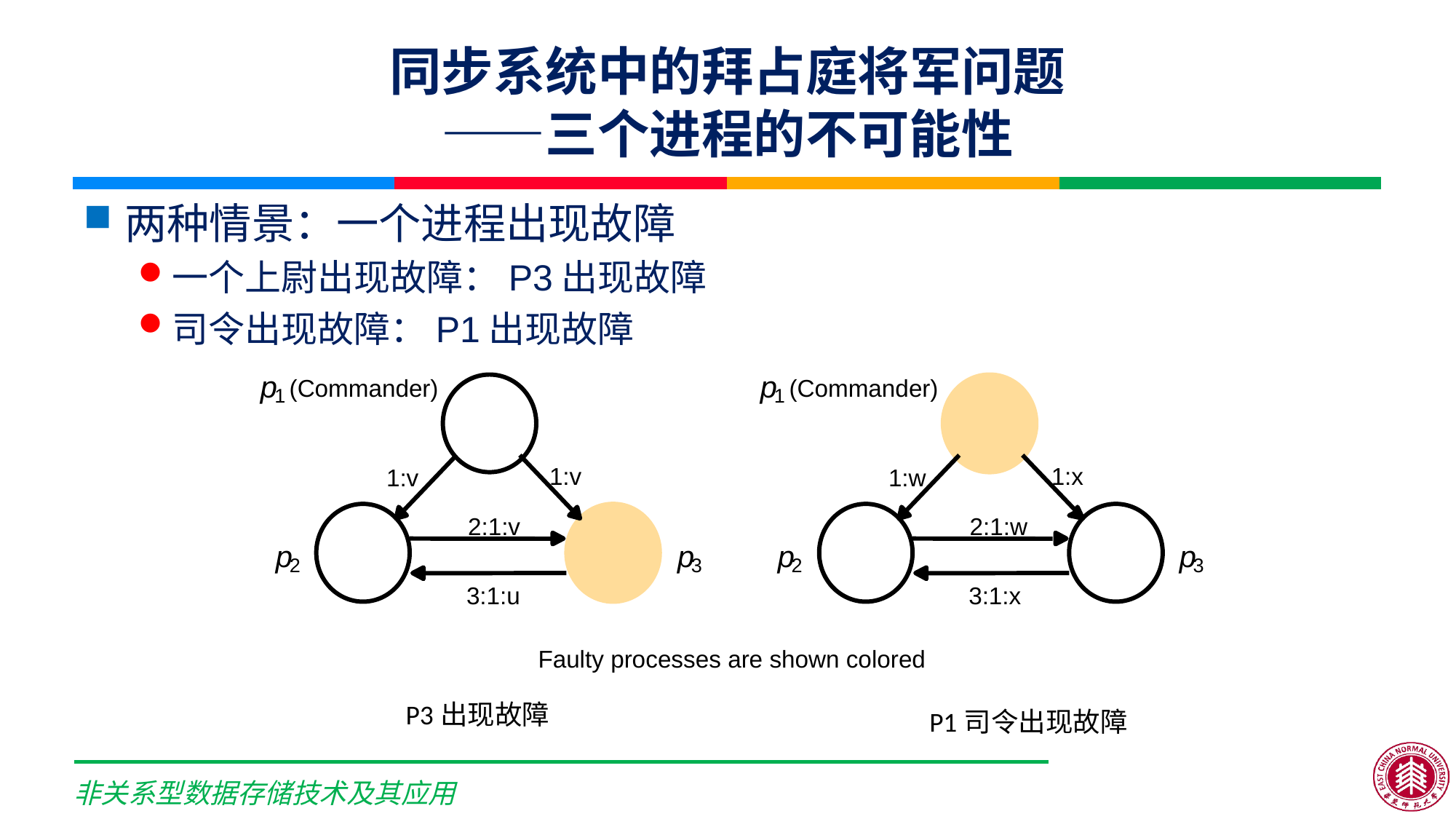

# 同步系统中的拜占庭将军问题 ——三个进程的不可能性
两种情景：一个进程出现故障
一个上尉出现故障：P3出现故障
司令出现故障：P1出现故障
p
p
(Commander)
(Commander)

1
1

1:v
1:x
1:v
1:w

2:1:v
2:1:w

p
p
p
p

2
3
2
3

3:1:u
3:1:x
Faulty processes are shown colored
P3出现故障
P1司令出现故障